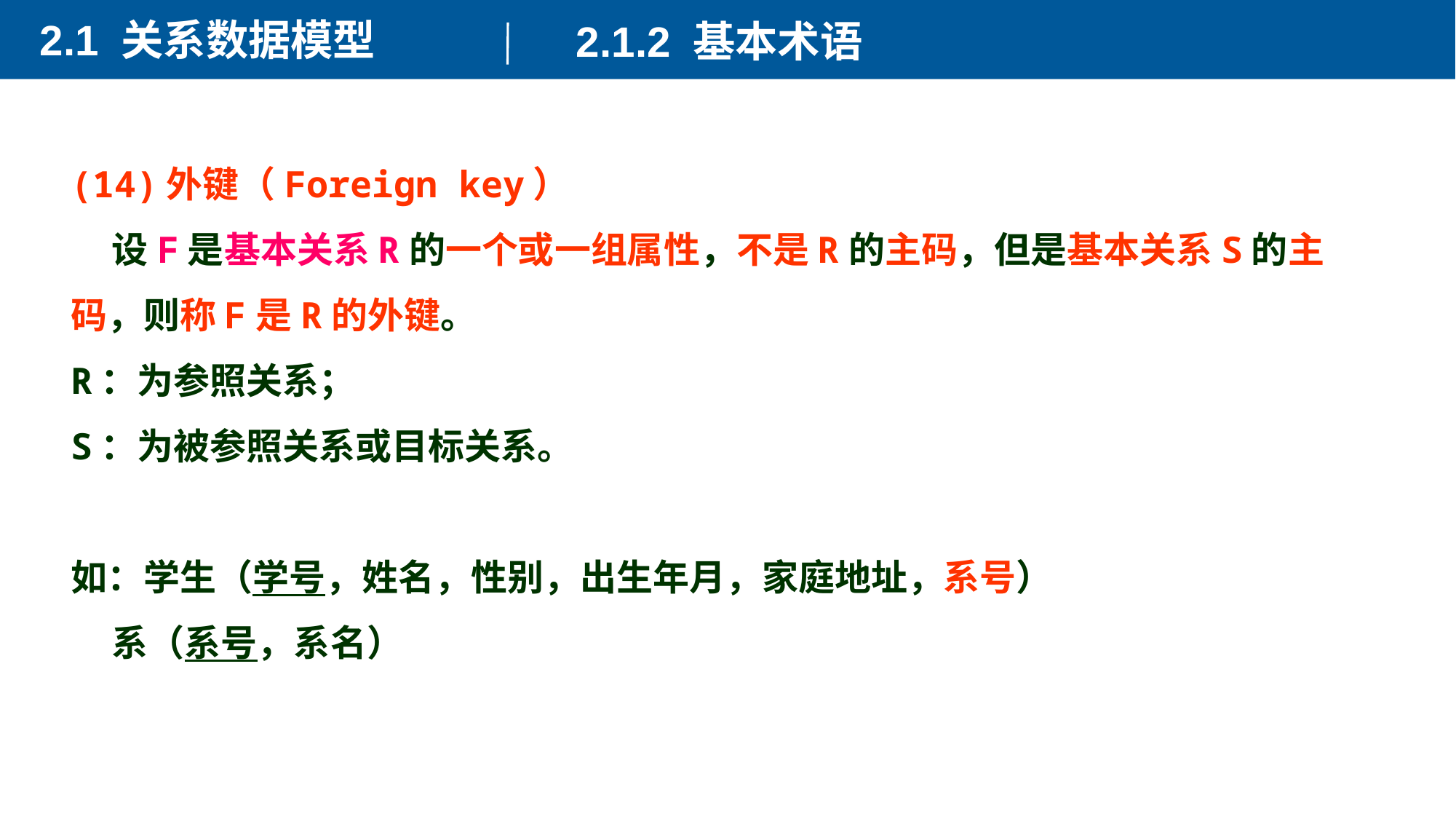

2.1 关系数据模型
2.1.2 基本术语
(14)外键（Foreign key）
    设F是基本关系R的一个或一组属性，不是R的主码，但是基本关系S的主码，则称F是R的外键。
R：为参照关系；
S：为被参照关系或目标关系。

如：学生（学号，姓名，性别，出生年月，家庭地址，系号）
    系（系号，系名）